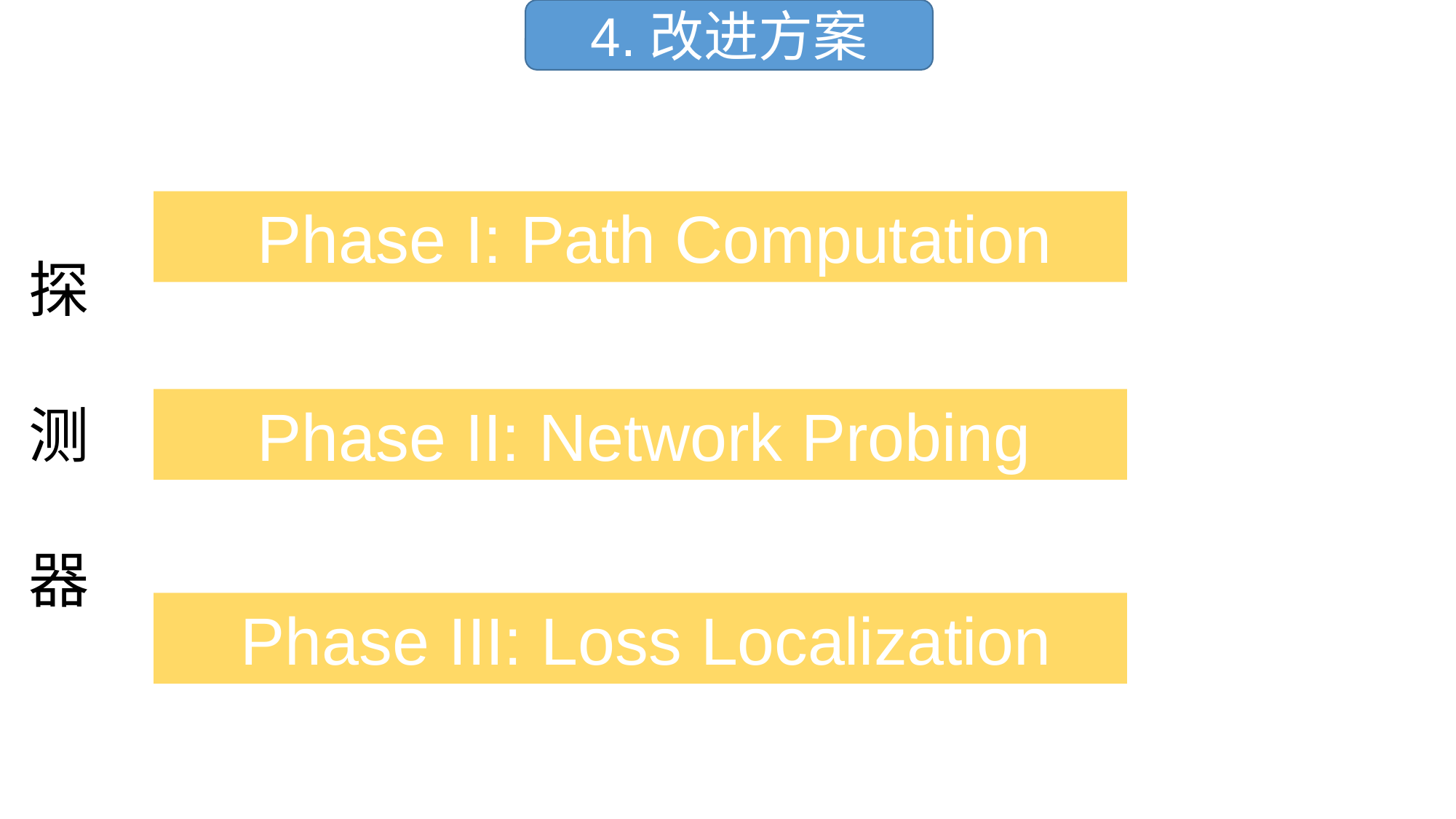

4.改进方案
     Phase I: Path Computation
探

测

器
     Phase II: Network Probing
          Phase III: Loss Localization